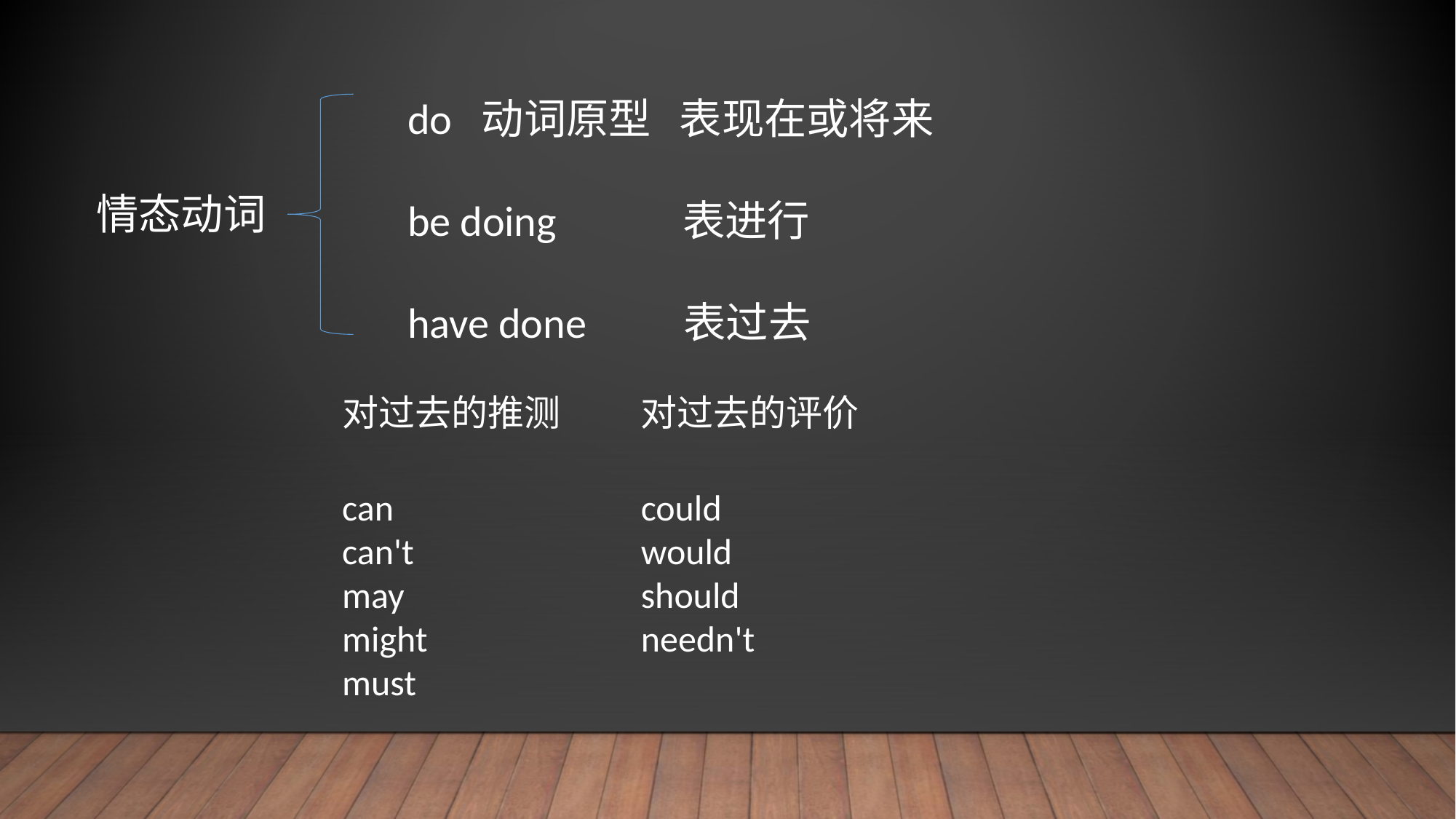

do  动词原型   表现在或将来
be doing            表进行
have done         表过去

情态动词
对过去的推测

can
can't
may
might
must
对过去的评价

could
would
should
needn't